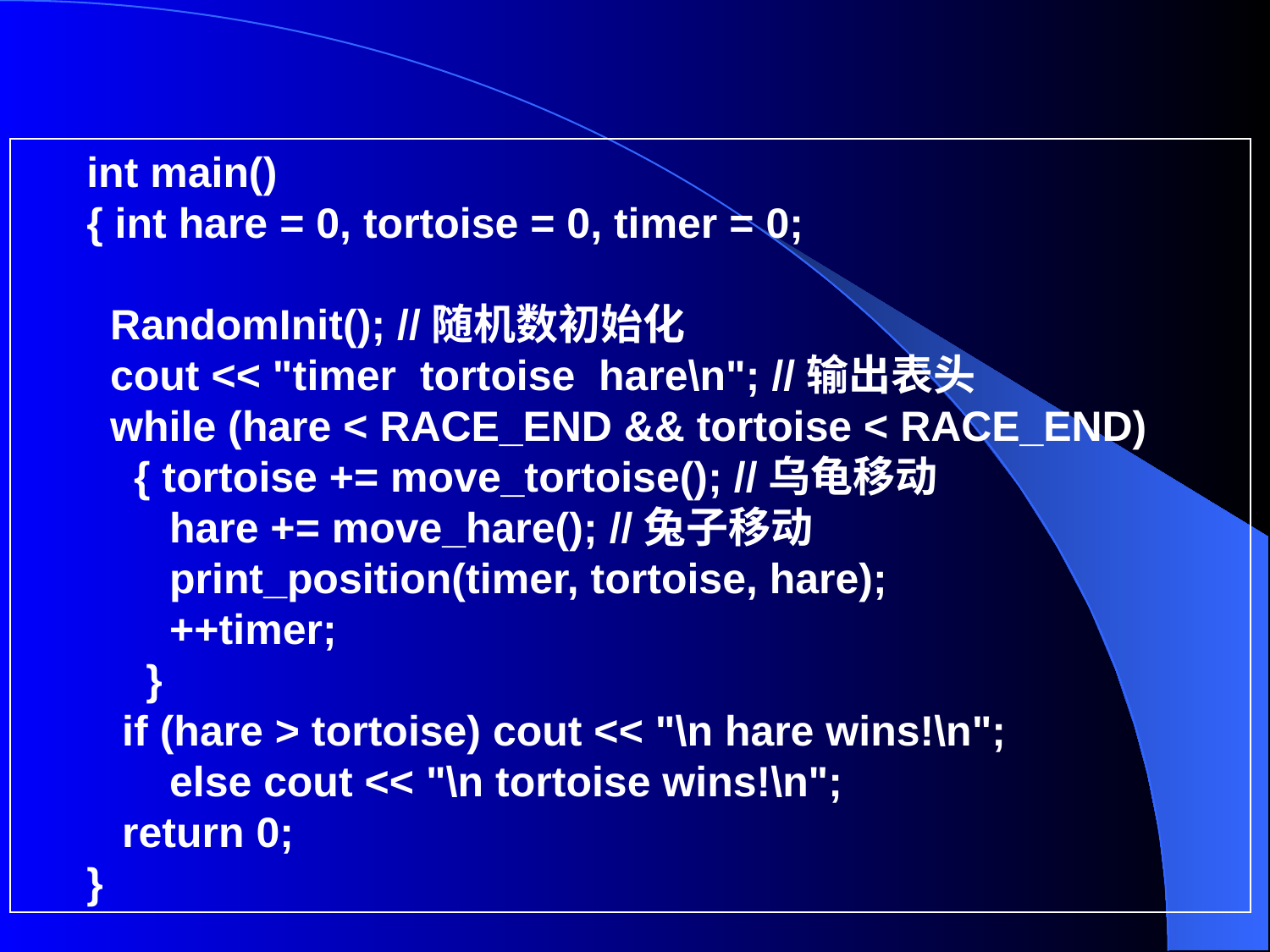

int main()
{ int hare = 0, tortoise = 0, timer = 0;

  RandomInit(); //随机数初始化
  cout << "timer  tortoise  hare\n"; //输出表头
  while (hare < RACE_END && tortoise < RACE_END)
    { tortoise += move_tortoise(); //乌龟移动
       hare += move_hare(); //兔子移动
       print_position(timer, tortoise, hare);
       ++timer;
     }
   if (hare > tortoise) cout << "\n hare wins!\n";
       else cout << "\n tortoise wins!\n";
   return 0;
}